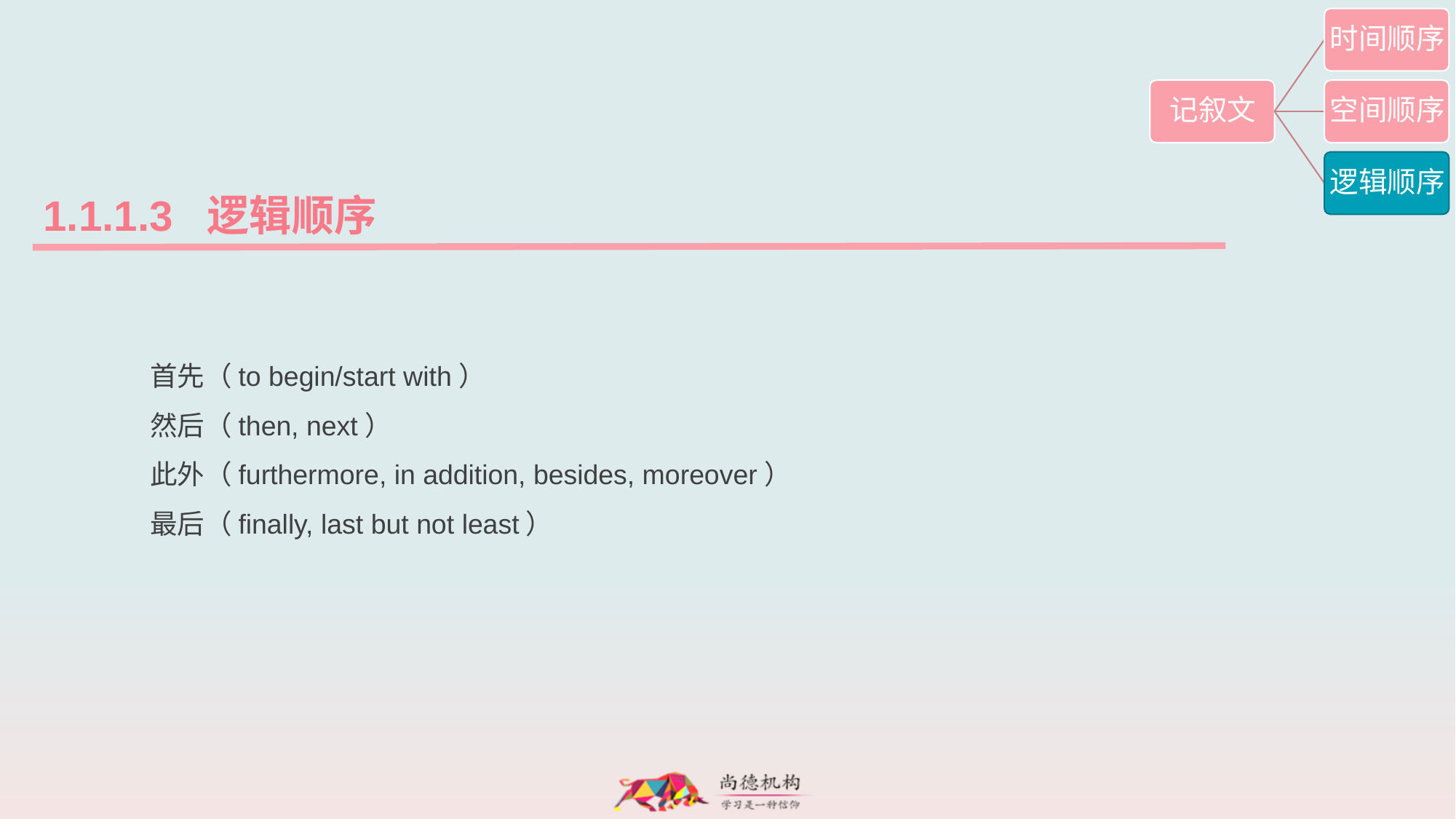

记叙文

时间顺序

空间顺序

逻辑顺序
1.1.1.3  逻辑顺序
首先（to begin/start with）
然后（then, next）
此外（furthermore, in addition, besides, moreover）
最后（finally, last but not least）